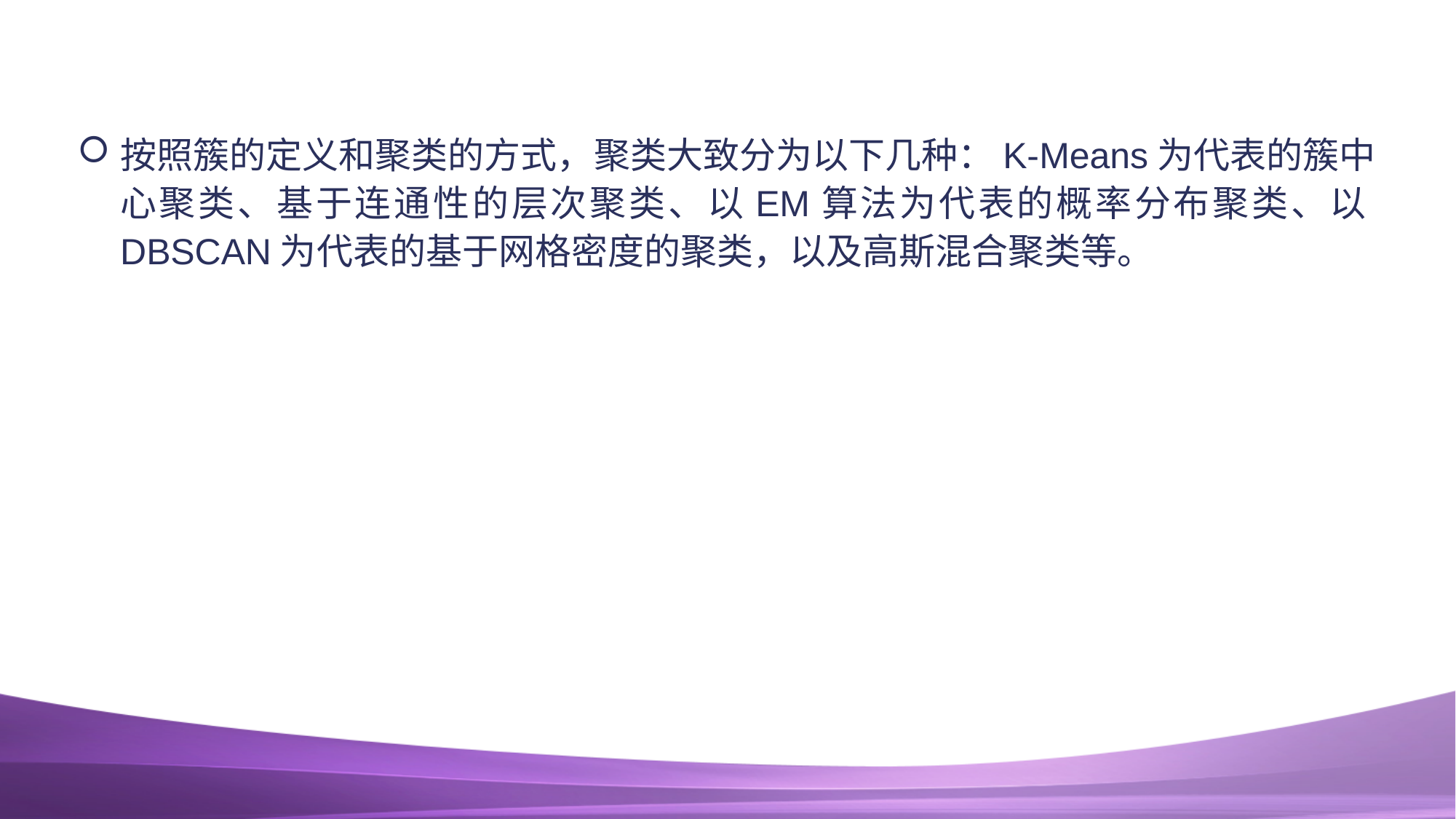

#
按照簇的定义和聚类的方式，聚类大致分为以下几种：K-Means为代表的簇中心聚类、基于连通性的层次聚类、以EM算法为代表的概率分布聚类、以DBSCAN为代表的基于网格密度的聚类，以及高斯混合聚类等。